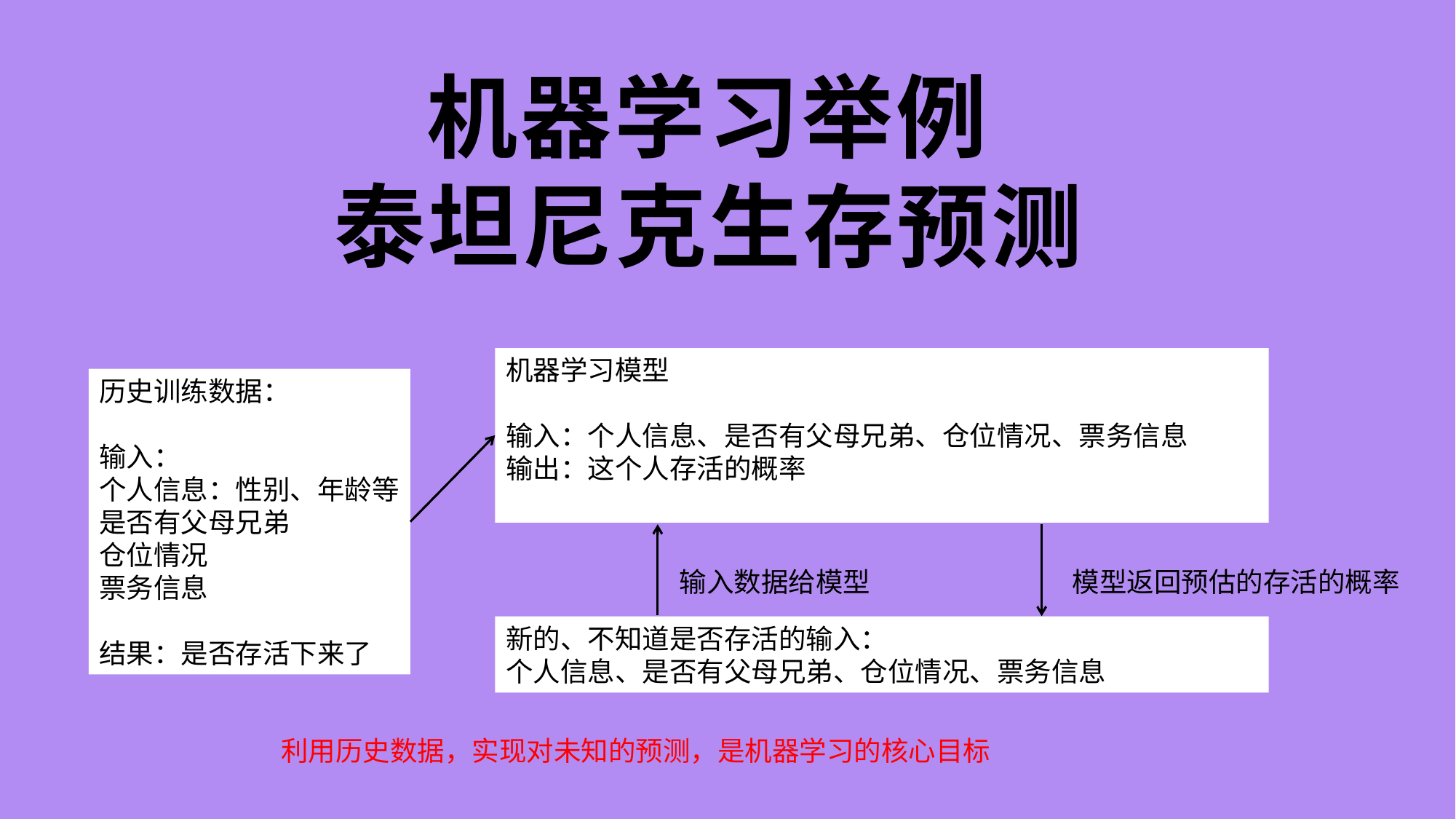

# 机器学习举例 泰坦尼克生存预测
机器学习模型

输入：个人信息、是否有父母兄弟、仓位情况、票务信息
输出：这个人存活的概率

历史训练数据：

输入：
个人信息：性别、年龄等
是否有父母兄弟
仓位情况
票务信息

结果：是否存活下来了
输入数据给模型
模型返回预估的存活的概率
新的、不知道是否存活的输入：
个人信息、是否有父母兄弟、仓位情况、票务信息
利用历史数据，实现对未知的预测，是机器学习的核心目标